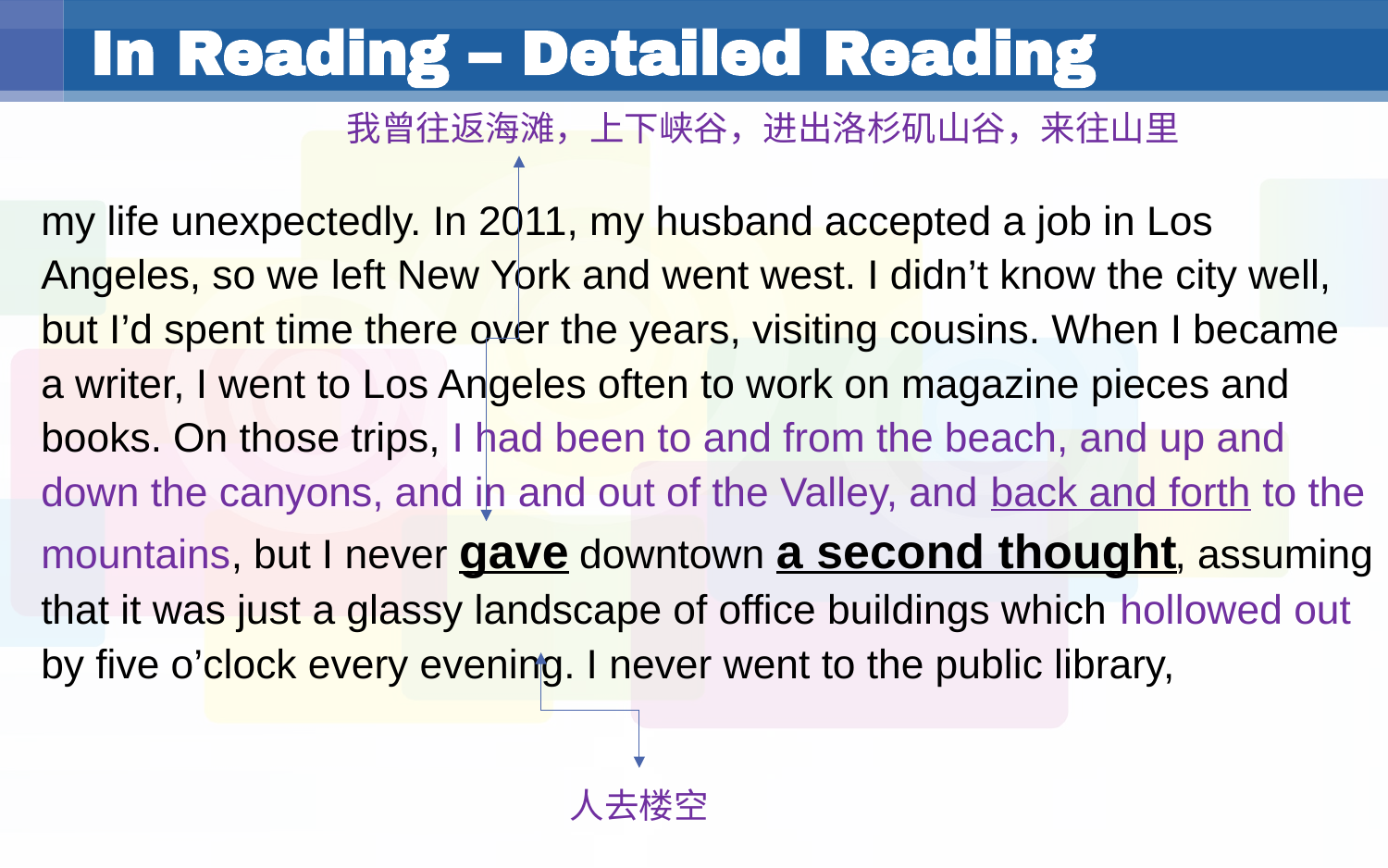

# In Reading – Detailed Reading
我曾往返海滩，上下峡谷，进出洛杉矶山谷，来往山里
my life unexpectedly. In 2011, my husband accepted a job in Los Angeles, so we left New York and went west. I didn’t know the city well, but I’d spent time there over the years, visiting cousins. When I became a writer, I went to Los Angeles often to work on magazine pieces and books. On those trips, I had been to and from the beach, and up and down the canyons, and in and out of the Valley, and back and forth to the mountains, but I never gave downtown a second thought, assuming that it was just a glassy landscape of office buildings which hollowed out by five o’clock every evening. I never went to the public library,

人去楼空